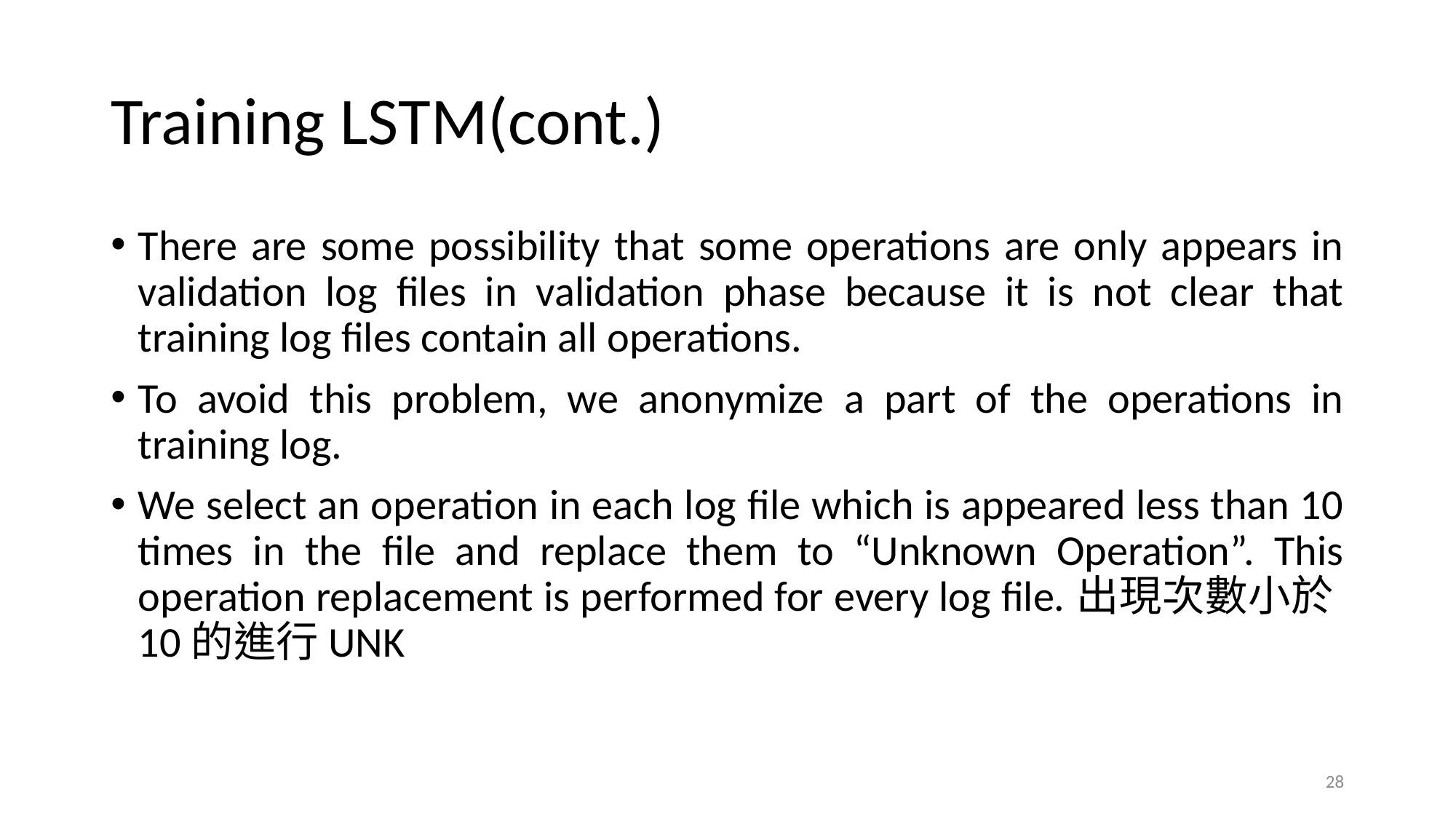

# Training LSTM(cont.)
There are some possibility that some operations are only appears in validation log files in validation phase because it is not clear that training log files contain all operations.
To avoid this problem, we anonymize a part of the operations in training log.
We select an operation in each log file which is appeared less than 10 times in the file and replace them to “Unknown Operation”. This operation replacement is performed for every log file.出現次數小於10的進行UNK

28